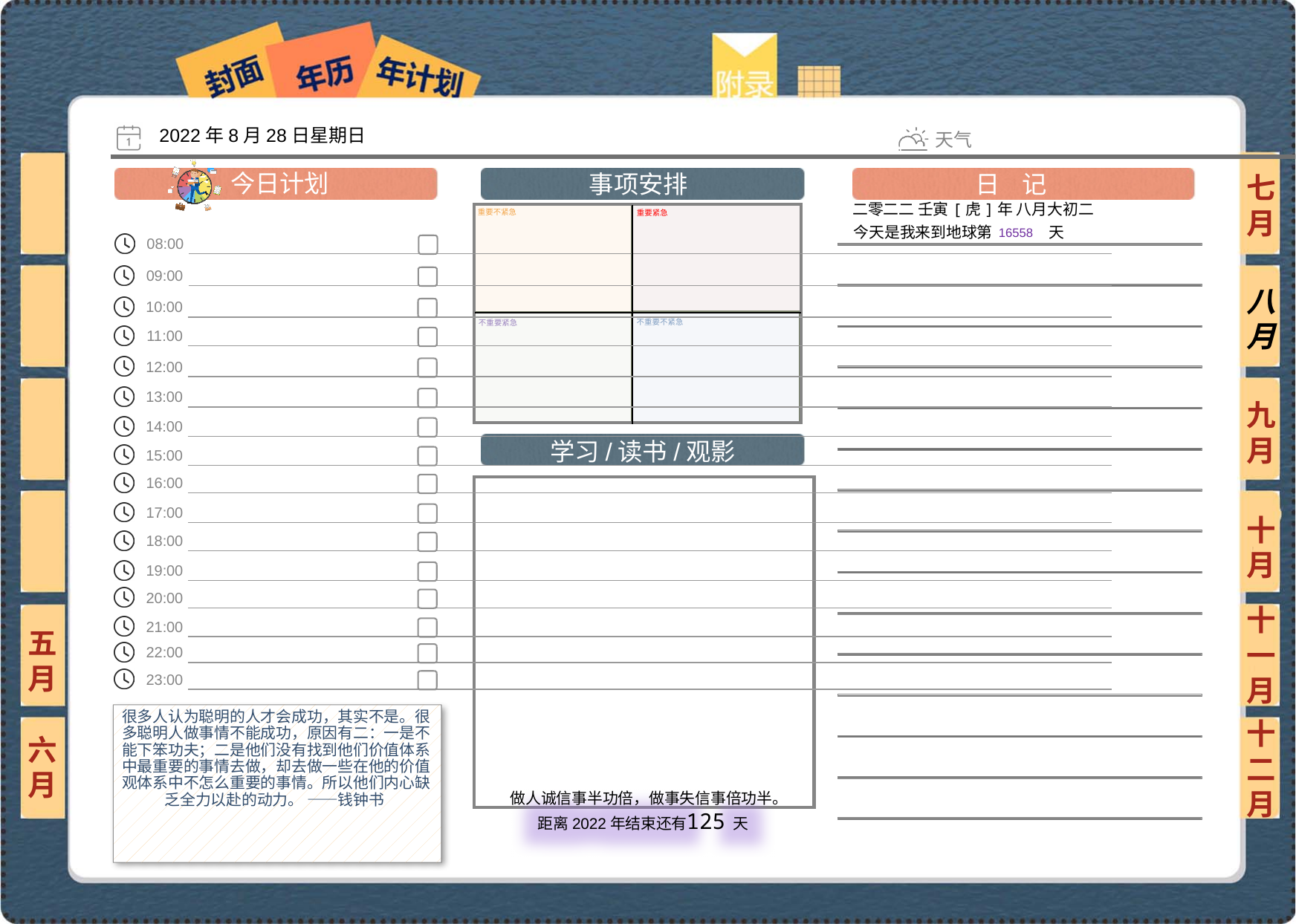

2022年8月28日星期日
七月
二零二二 壬寅[虎]年 八月大初二
16558
八月
九月
十月
十一月
五月
很多人认为聪明的人才会成功，其实不是。很多聪明人做事情不能成功，原因有二：一是不能下笨功夫；二是他们没有找到他们价值体系中最重要的事情去做，却去做一些在他的价值观体系中不怎么重要的事情。所以他们内心缺乏全力以赴的动力。 ——钱钟书

六月
十二月
125
 做人诚信事半功倍，做事失信事倍功半。